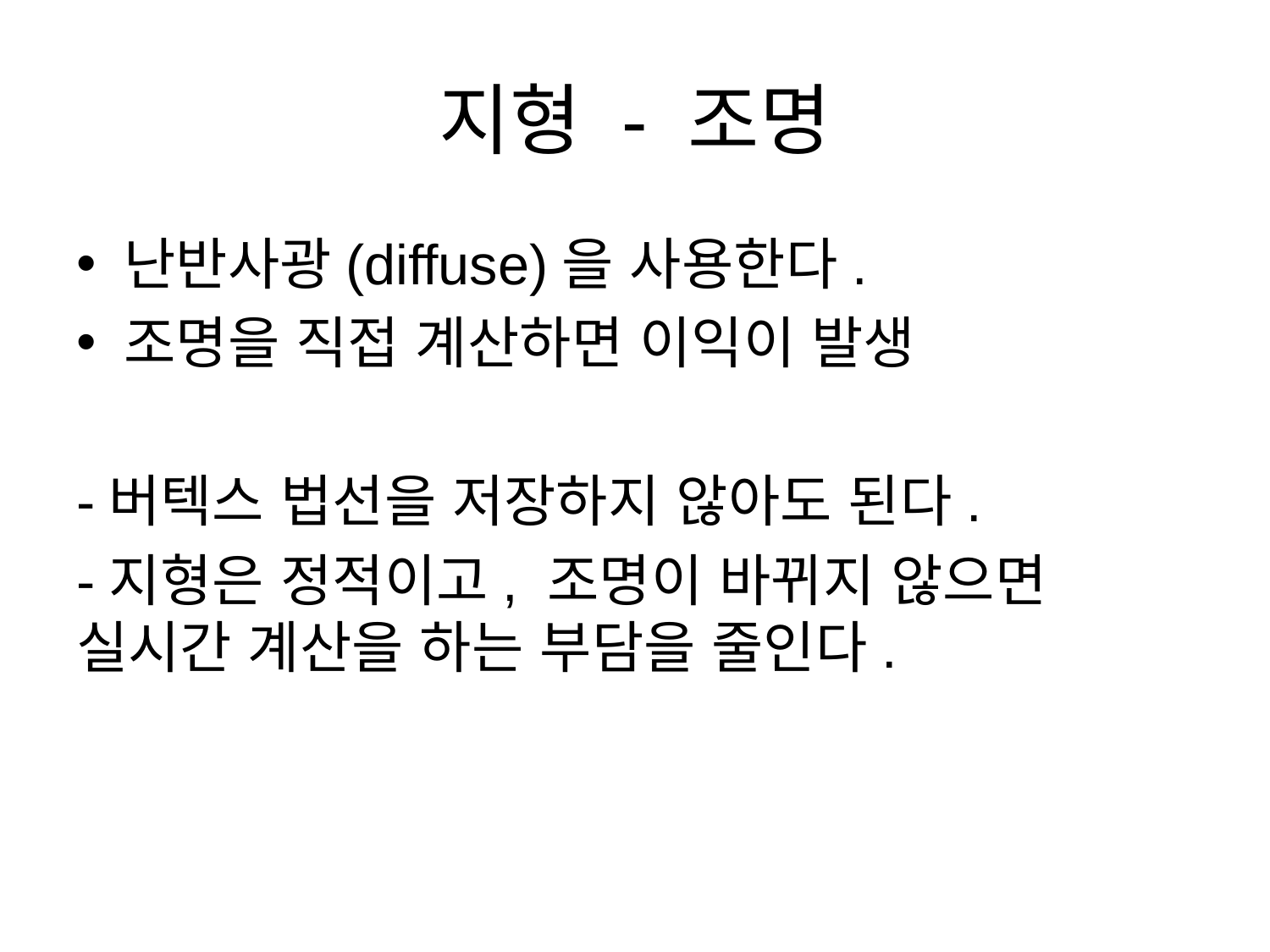

# 지형 - 조명
난반사광(diffuse)을 사용한다.
조명을 직접 계산하면 이익이 발생

-버텍스 법선을 저장하지 않아도 된다.
-지형은 정적이고, 조명이 바뀌지 않으면 실시간 계산을 하는 부담을 줄인다.